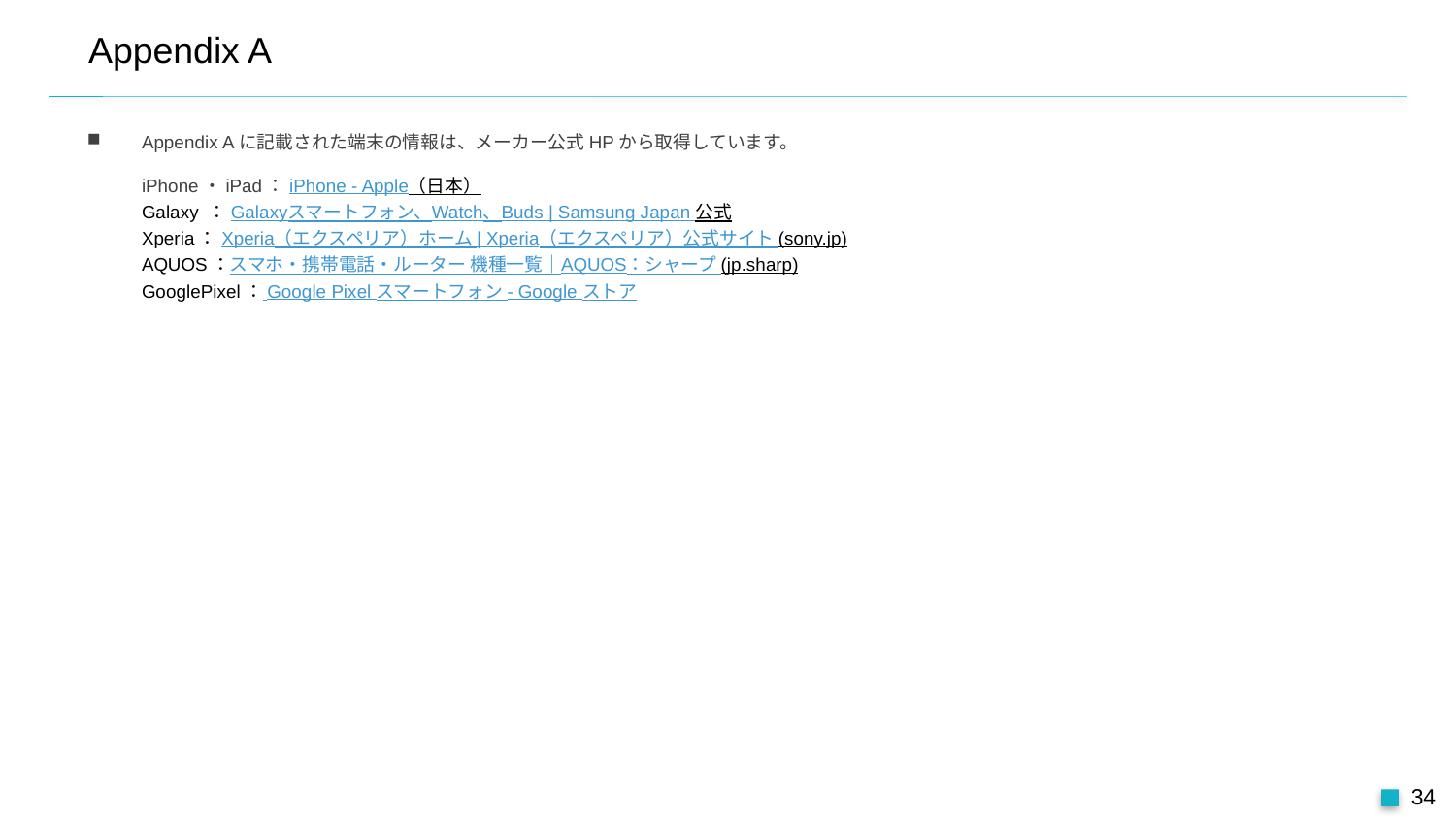

# Appendix A
Appendix Aに記載された端末の情報は、メーカー公式HPから取得しています。
iPhone・iPad：iPhone - Apple（日本）
Galaxy ：Galaxyスマートフォン、Watch、Buds | Samsung Japan 公式
Xperia：Xperia（エクスペリア）ホーム | Xperia（エクスペリア）公式サイト (sony.jp)
AQUOS：スマホ・携帯電話・ルーター 機種一覧｜AQUOS：シャープ (jp.sharp)
GooglePixel： Google Pixel スマートフォン - Google ストア